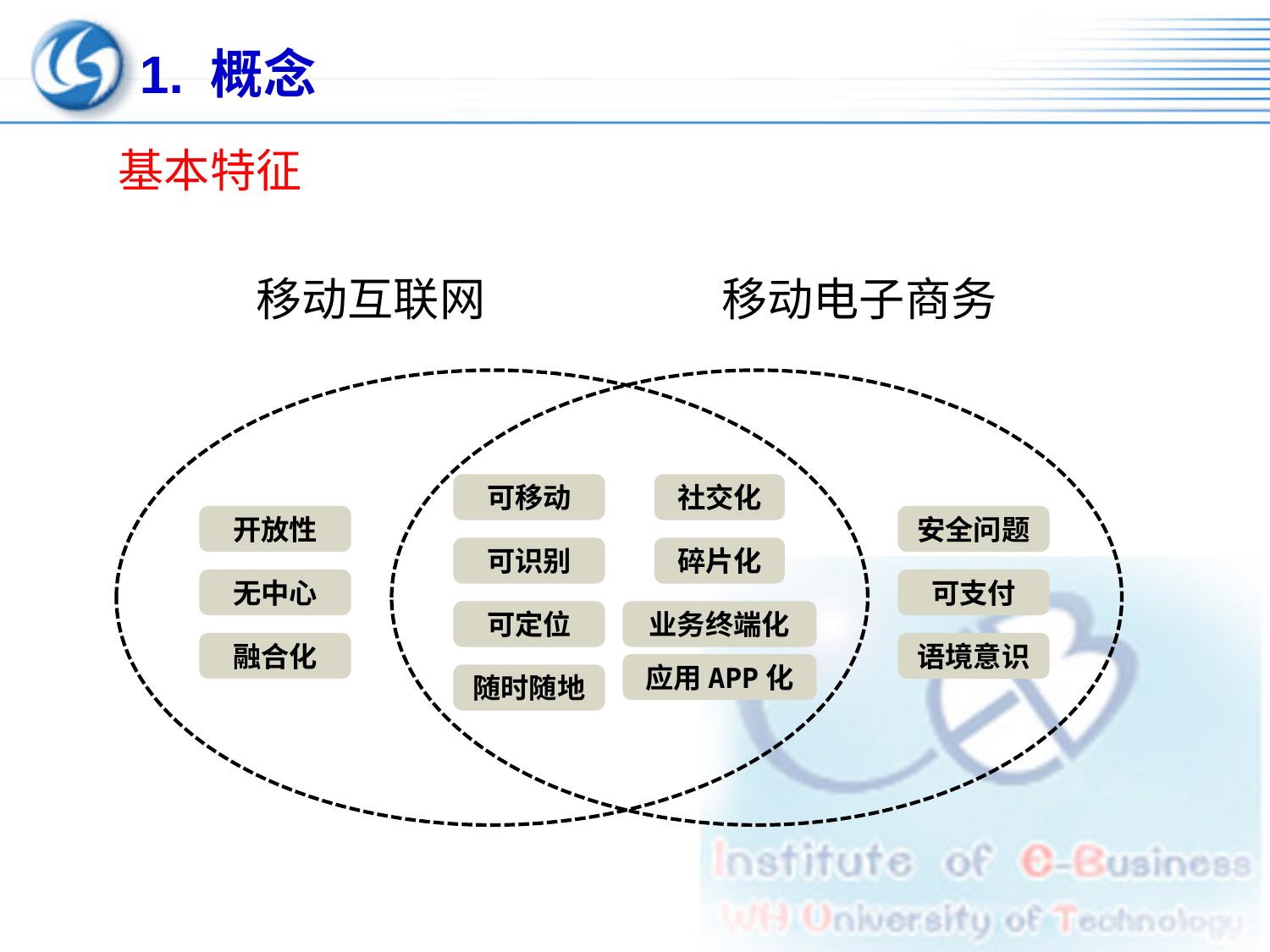

1. 概念
基本特征
移动互联网
移动电子商务

可移动
社交化
开放性
安全问题
可识别
碎片化
无中心
可支付
可定位
业务终端化
融合化
语境意识
应用APP化
随时随地